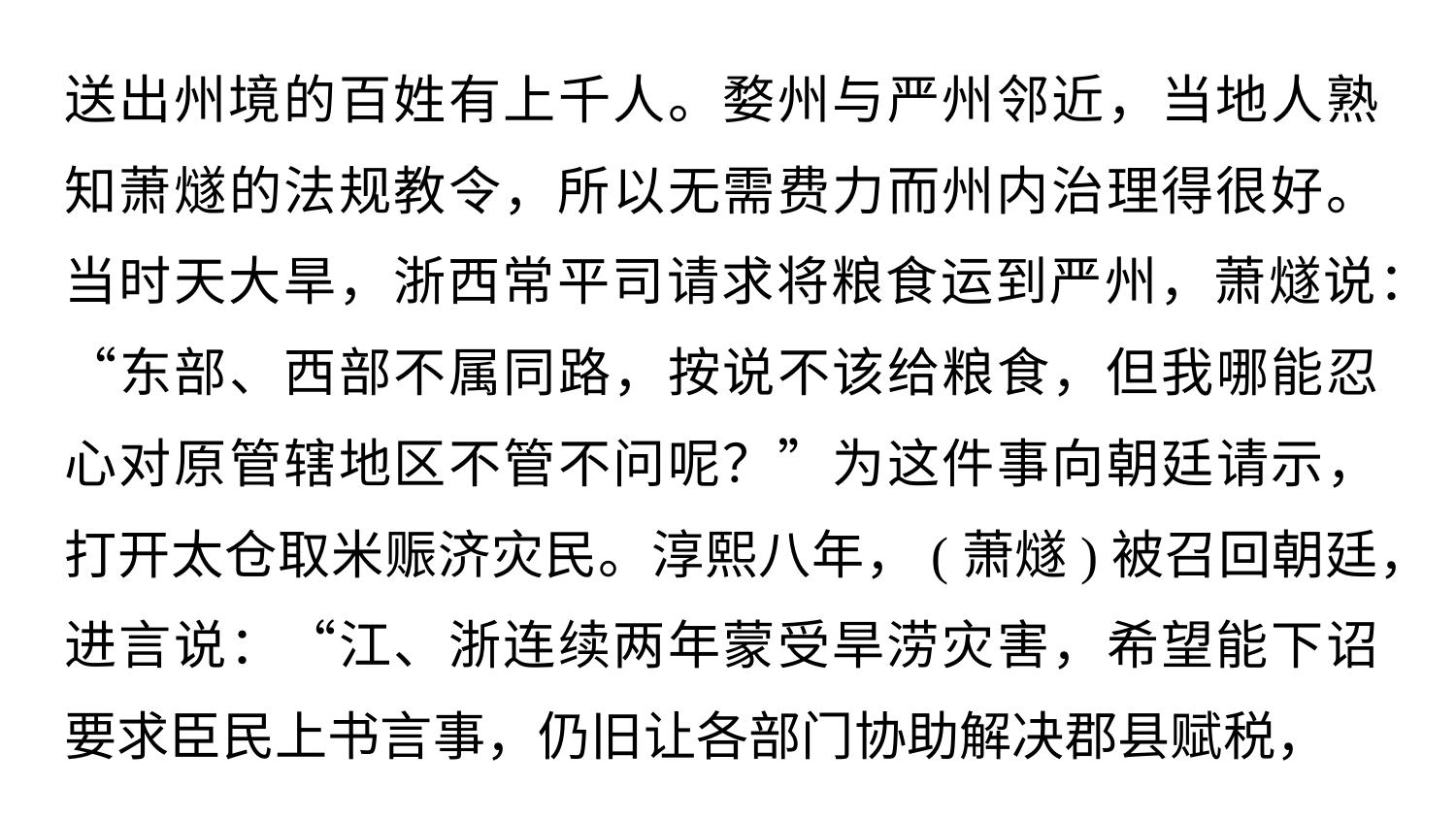

送出州境的百姓有上千人。婺州与严州邻近，当地人熟知萧燧的法规教令，所以无需费力而州内治理得很好。当时天大旱，浙西常平司请求将粮食运到严州，萧燧说：“东部、西部不属同路，按说不该给粮食，但我哪能忍心对原管辖地区不管不问呢？”为这件事向朝廷请示，打开太仓取米赈济灾民。淳熙八年，(萧燧)被召回朝廷，进言说：“江、浙连续两年蒙受旱涝灾害，希望能下诏要求臣民上书言事，仍旧让各部门协助解决郡县赋税，